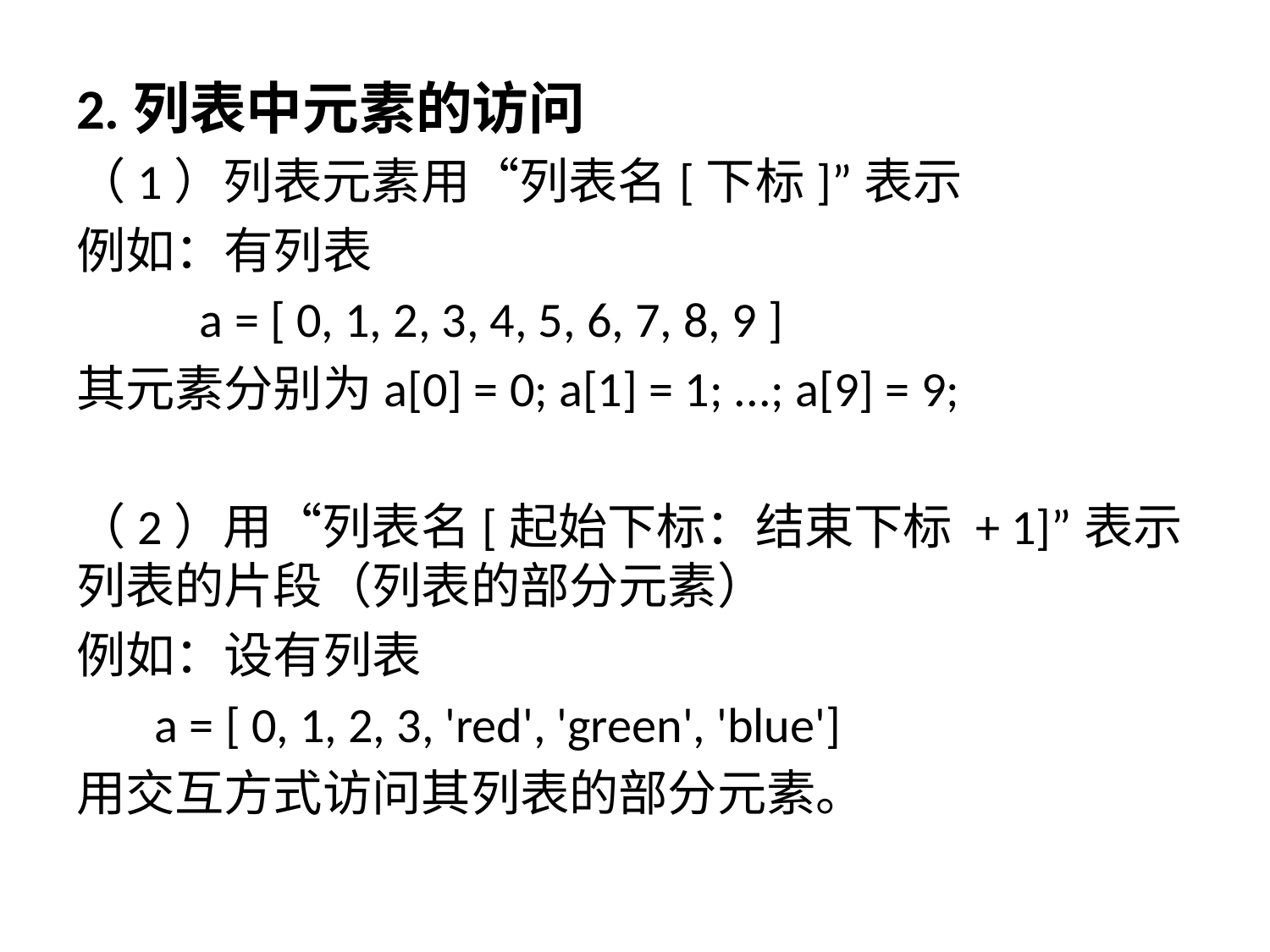

2.列表中元素的访问
（1）列表元素用“列表名[下标]”表示
例如：有列表
           a = [ 0, 1, 2, 3, 4, 5, 6, 7, 8, 9 ]
其元素分别为a[0] = 0; a[1] = 1; ...; a[9] = 9;

（2）用“列表名[起始下标：结束下标 + 1]”表示列表的片段（列表的部分元素）
例如：设有列表
       a = [ 0, 1, 2, 3, 'red', 'green', 'blue']
用交互方式访问其列表的部分元素。